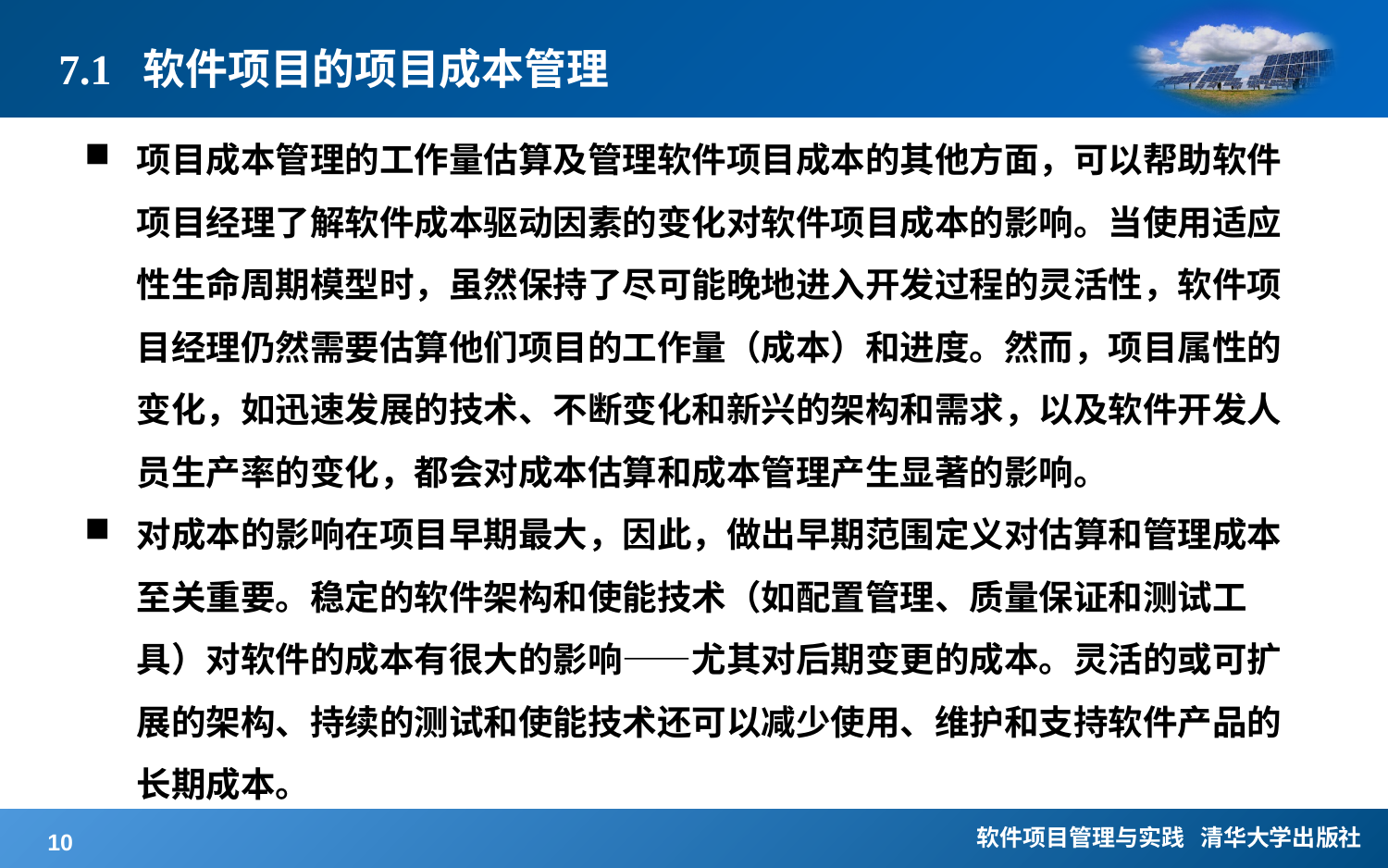

# 7.1  软件项目的项目成本管理
项目成本管理的工作量估算及管理软件项目成本的其他方面，可以帮助软件项目经理了解软件成本驱动因素的变化对软件项目成本的影响。当使用适应性生命周期模型时，虽然保持了尽可能晚地进入开发过程的灵活性，软件项目经理仍然需要估算他们项目的工作量（成本）和进度。然而，项目属性的变化，如迅速发展的技术、不断变化和新兴的架构和需求，以及软件开发人员生产率的变化，都会对成本估算和成本管理产生显著的影响。
对成本的影响在项目早期最大，因此，做出早期范围定义对估算和管理成本至关重要。稳定的软件架构和使能技术（如配置管理、质量保证和测试工具）对软件的成本有很大的影响――尤其对后期变更的成本。灵活的或可扩展的架构、持续的测试和使能技术还可以减少使用、维护和支持软件产品的长期成本。